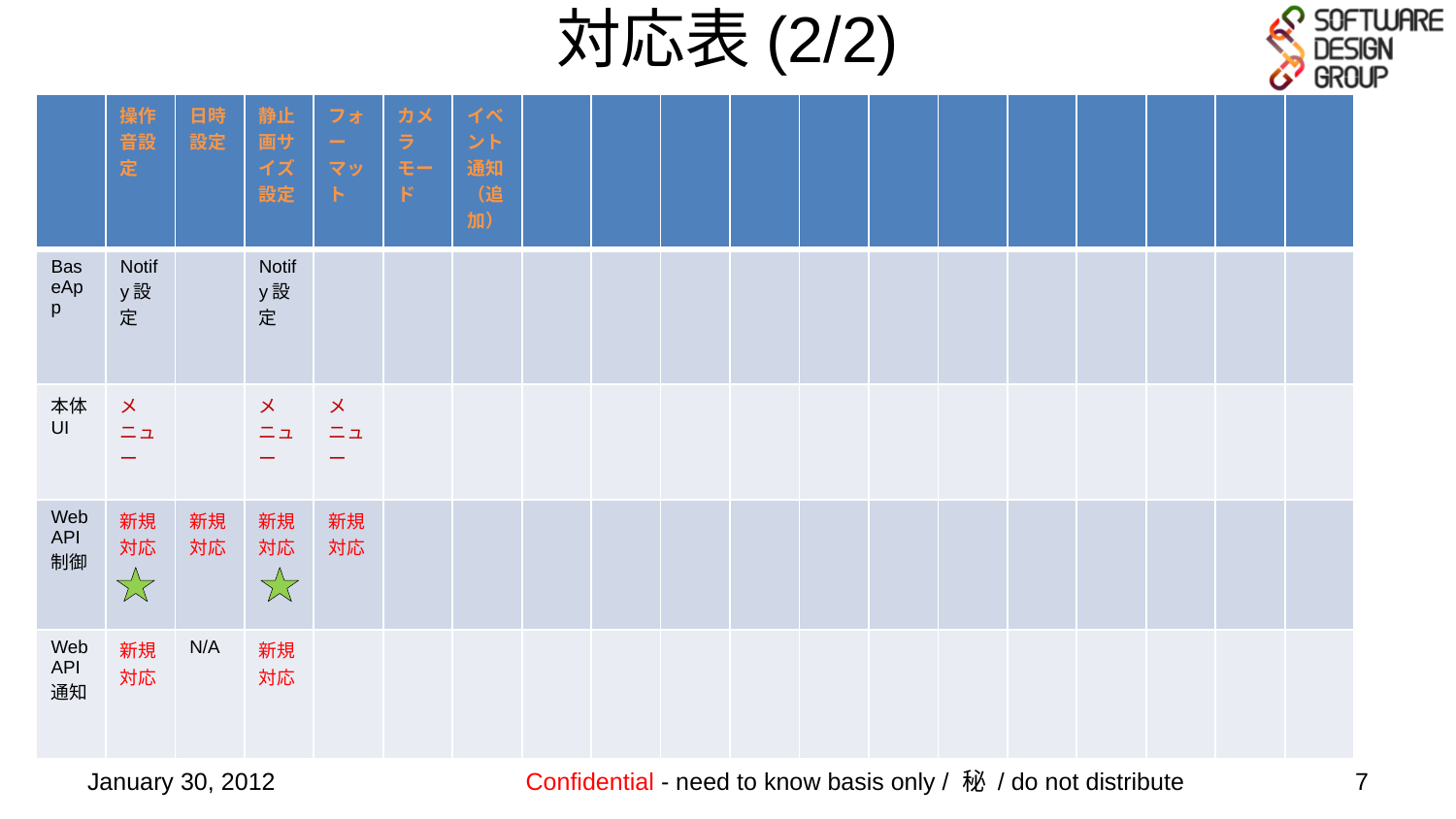

# 対応表(2/2)
|  | 操作音設定 | 日時設定 | 静止画サイズ設定 | フォーマット | カメラモード | イベント通知（追加） |  |  |  |  |  |  |  |  |  |  |  |  |
| --- | --- | --- | --- | --- | --- | --- | --- | --- | --- | --- | --- | --- | --- | --- | --- | --- | --- | --- |
| BaseApp | Notify設定 |  | Notify設定 |  |  |  |  |  |  |  |  |  |  |  |  |  |  |  |
| 本体UI | メニュー |  | メニュー | メニュー |  |  |  |  |  |  |  |  |  |  |  |  |  |  |
| Web API 制御 | 新規 対応 | 新規 対応 | 新規 対応 | 新規 対応 |  |  |  |  |  |  |  |  |  |  |  |  |  |  |
| Web API 通知 | 新規 対応 | N/A | 新規 対応 |  |  |  |  |  |  |  |  |  |  |  |  |  |  |  |

January 30, 2012
Confidential - need to know basis only / 秘 / do not distribute
7